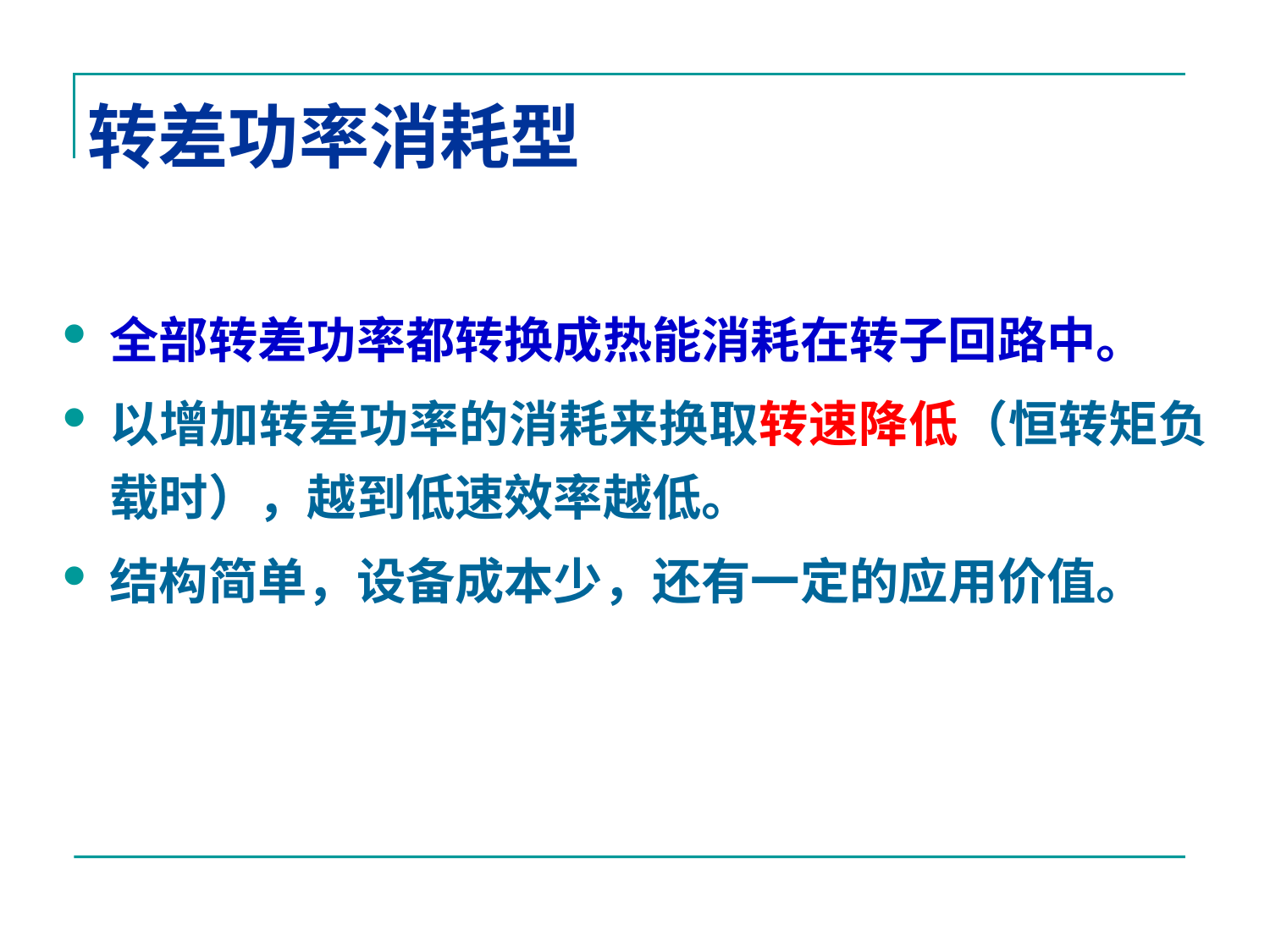

# 转差功率消耗型
全部转差功率都转换成热能消耗在转子回路中。
以增加转差功率的消耗来换取转速降低（恒转矩负载时），越到低速效率越低。
结构简单，设备成本少，还有一定的应用价值。